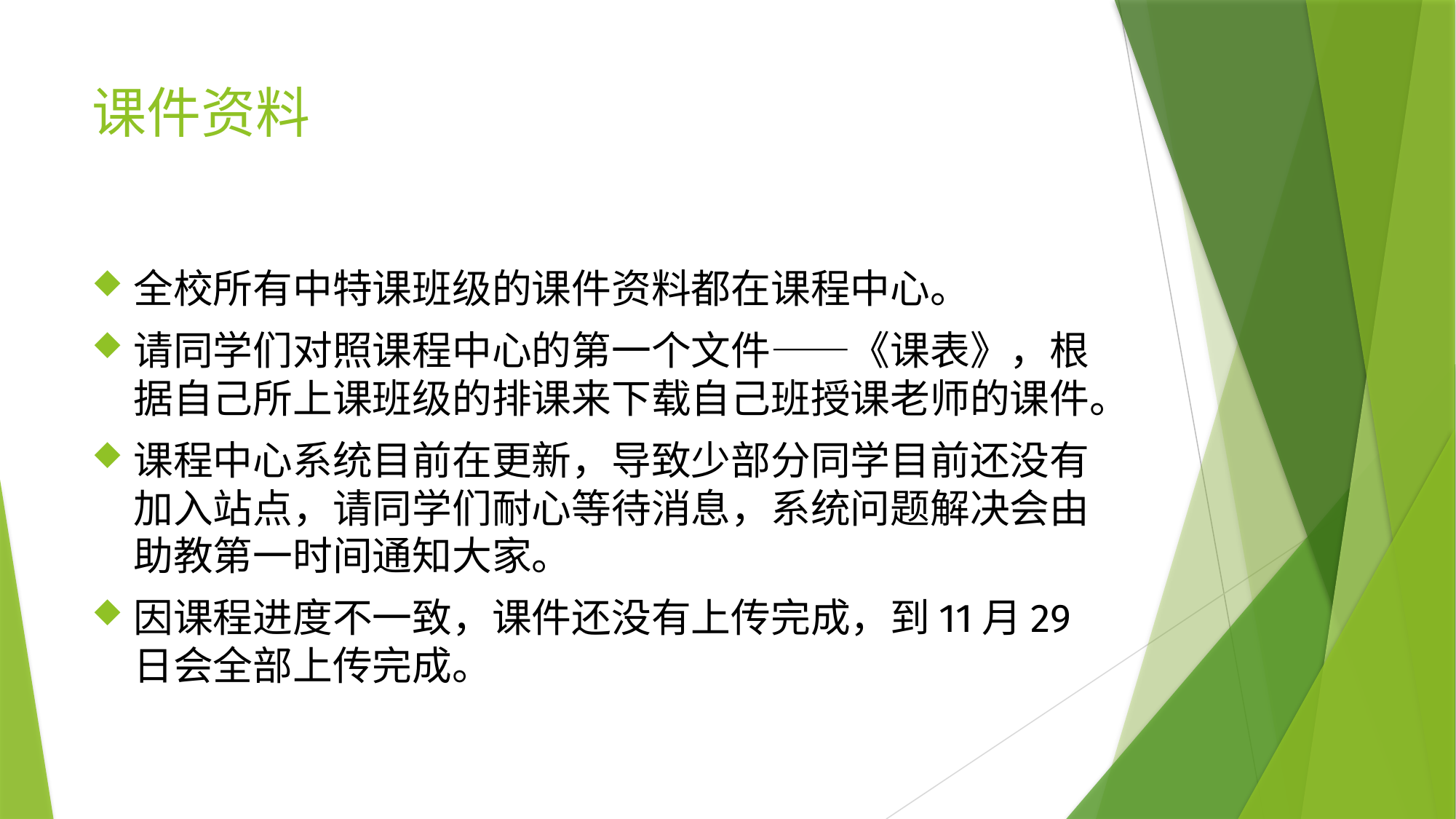

# 课件资料
全校所有中特课班级的课件资料都在课程中心。
请同学们对照课程中心的第一个文件——《课表》，根据自己所上课班级的排课来下载自己班授课老师的课件。
课程中心系统目前在更新，导致少部分同学目前还没有加入站点，请同学们耐心等待消息，系统问题解决会由助教第一时间通知大家。
因课程进度不一致，课件还没有上传完成，到11月29日会全部上传完成。